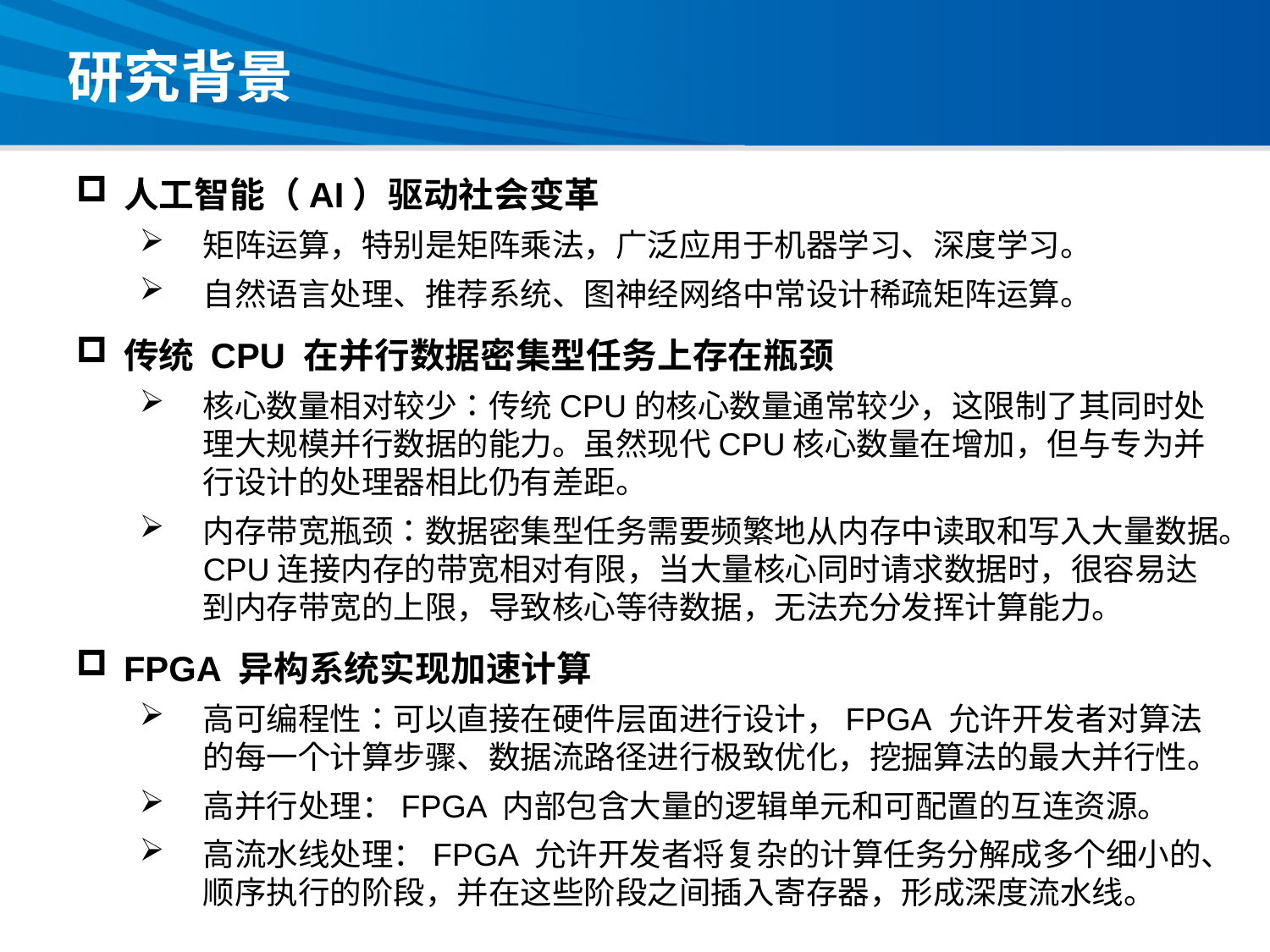

研究背景
人工智能（AI）驱动社会变革
矩阵运算，特别是矩阵乘法，广泛应用于机器学习、深度学习。
自然语言处理、推荐系统、图神经网络中常设计稀疏矩阵运算。
传统 CPU 在并行数据密集型任务上存在瓶颈
核心数量相对较少：传统CPU的核心数量通常较少，这限制了其同时处理大规模并行数据的能力。虽然现代CPU核心数量在增加，但与专为并行设计的处理器相比仍有差距。
内存带宽瓶颈：数据密集型任务需要频繁地从内存中读取和写入大量数据。CPU连接内存的带宽相对有限，当大量核心同时请求数据时，很容易达到内存带宽的上限，导致核心等待数据，无法充分发挥计算能力。
FPGA 异构系统实现加速计算
高可编程性：可以直接在硬件层面进行设计，FPGA 允许开发者对算法的每一个计算步骤、数据流路径进行极致优化，挖掘算法的最大并行性。
高并行处理：FPGA 内部包含大量的逻辑单元和可配置的互连资源。
高流水线处理：FPGA 允许开发者将复杂的计算任务分解成多个细小的、顺序执行的阶段，并在这些阶段之间插入寄存器，形成深度流水线。